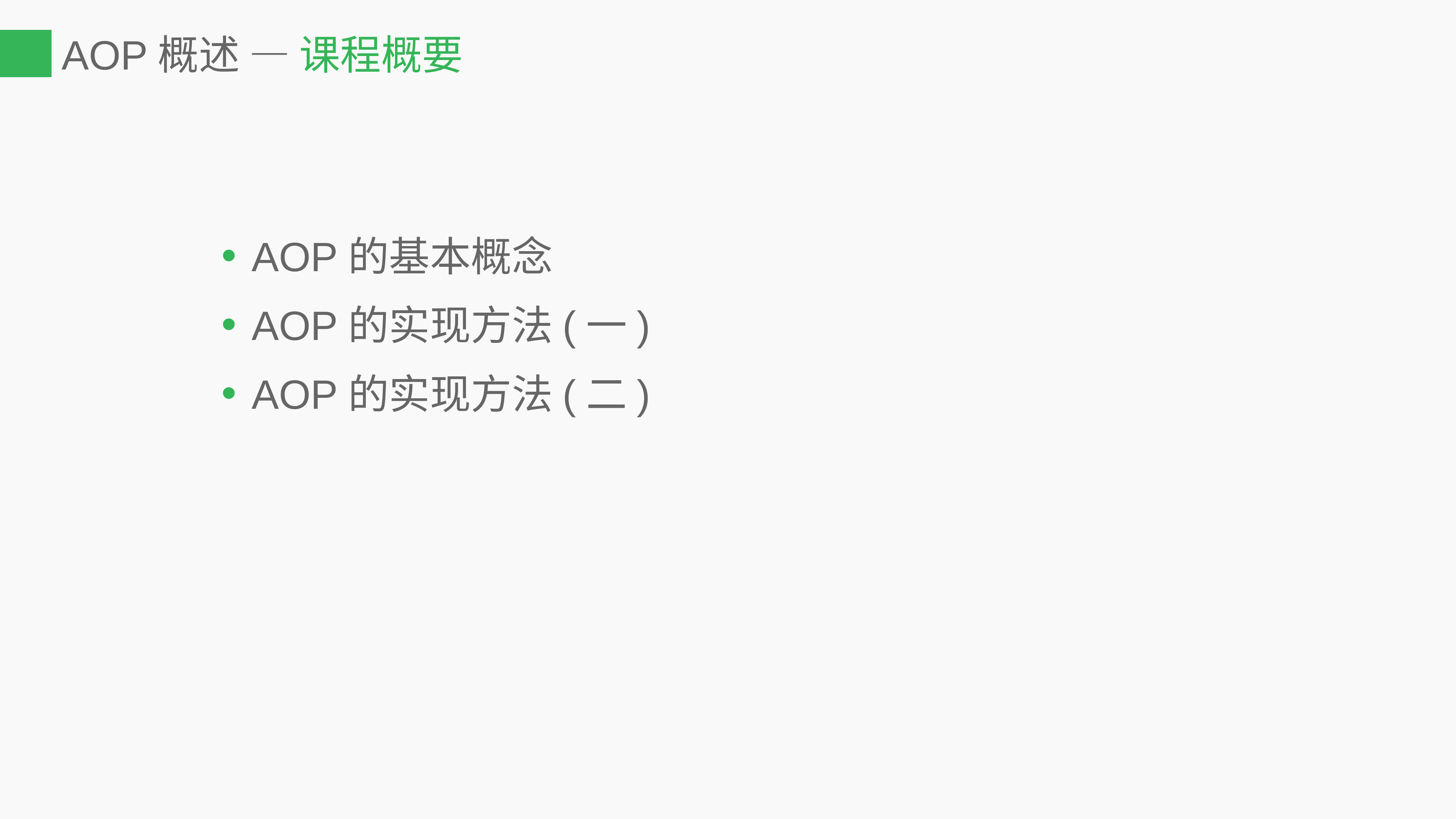

# AOP概述 — 课程概要
AOP的基本概念
AOP的实现方法(一)
AOP的实现方法(二)